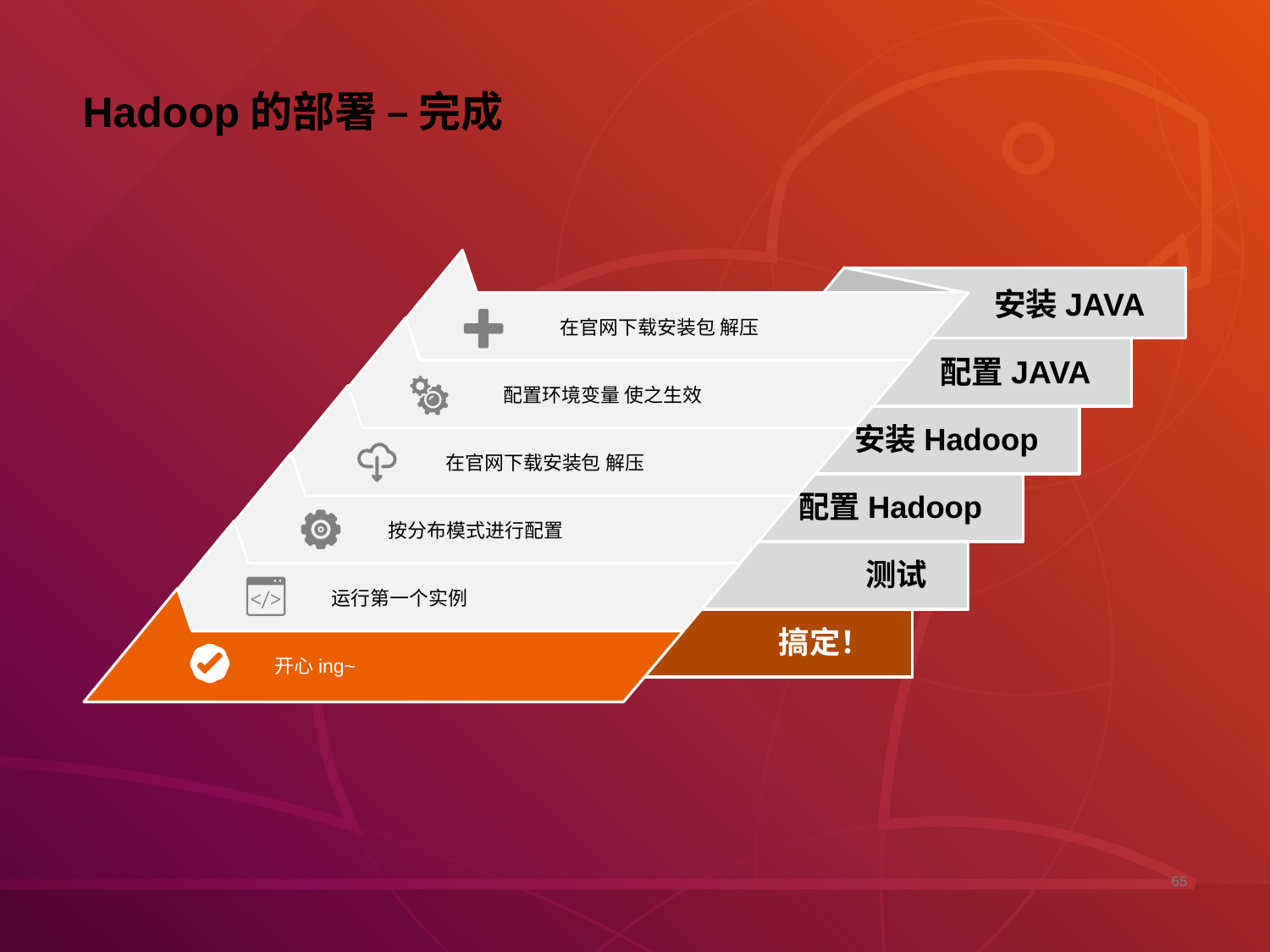

# Hadoop的部署 – 完成

安装JAVA
在官网下载安装包 解压

配置JAVA
配置环境变量 使之生效

安装Hadoop

在官网下载安装包 解压

配置Hadoop
按分布模式进行配置

测试
运行第一个实例

搞定！
开心ing~

65